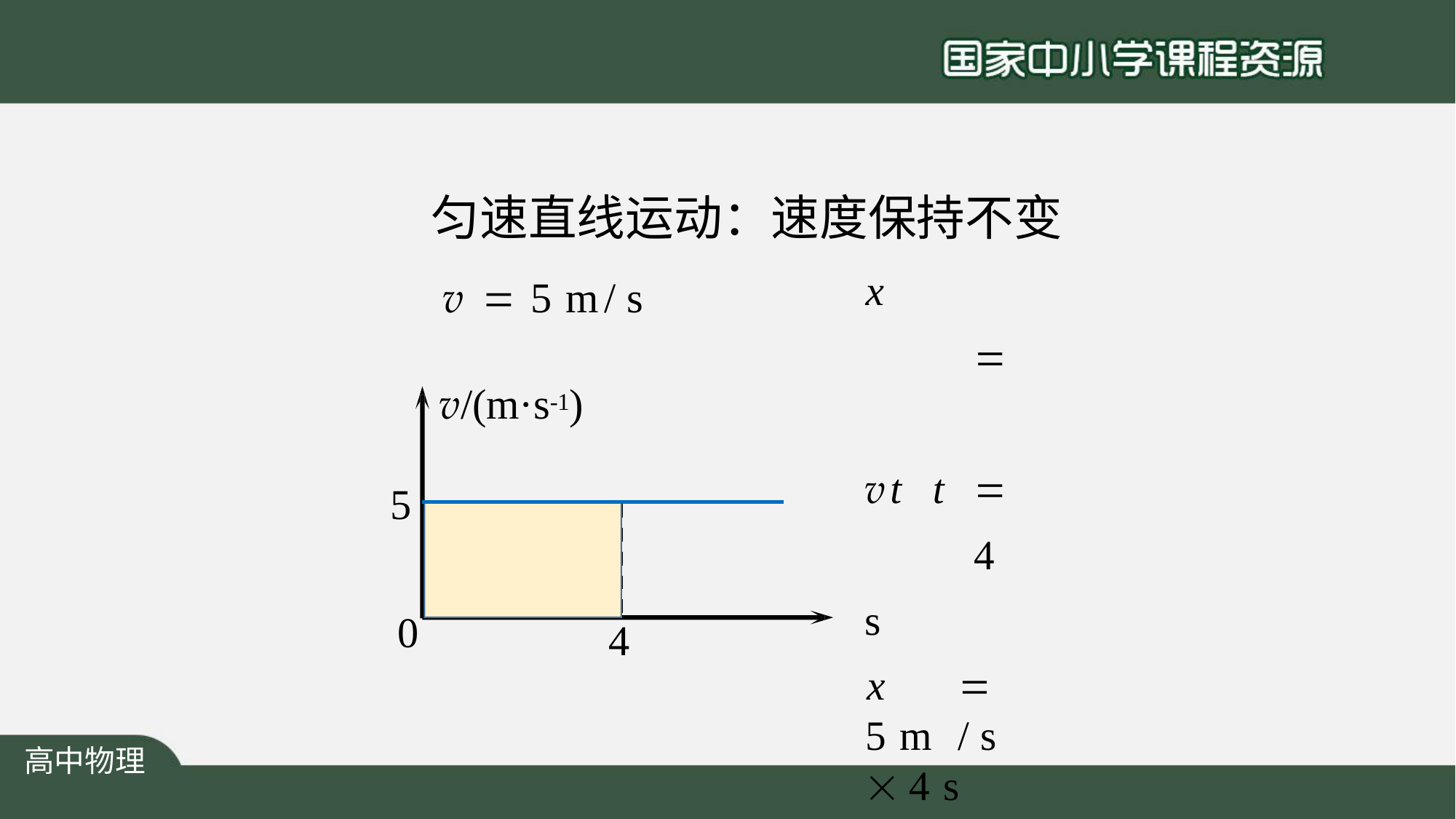

# 匀速直线运动：速度保持不变
x		=	vt   t	=	4 s
x	= 5 m	/ s × 4 s
=	20 m
着色部分 矩形的面积
t/s
v	= 5 m	/ s
v/(m·s-1)

5

0

4
高中物理